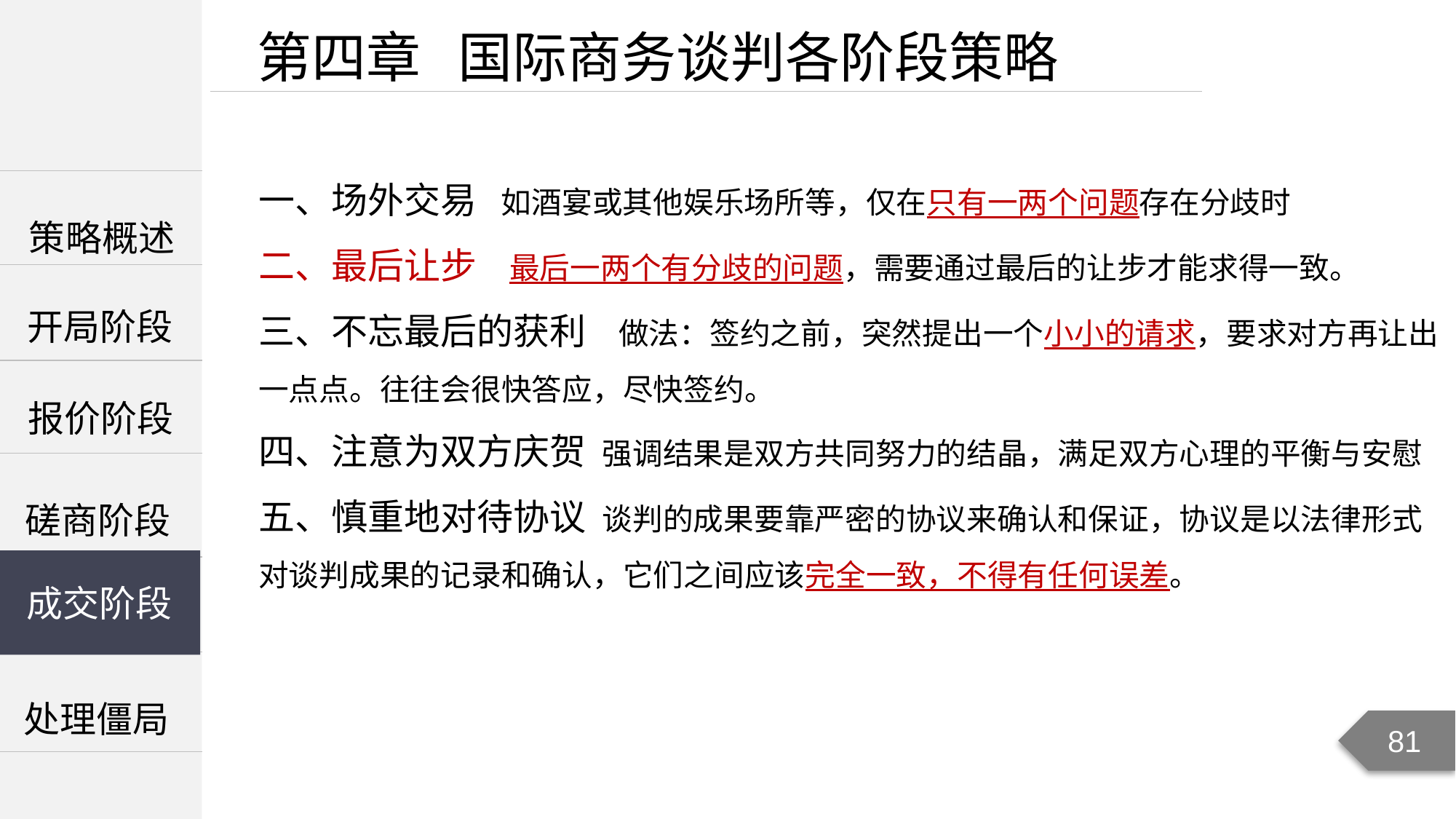

第四章   国际商务谈判各阶段策略
一、场外交易   如酒宴或其他娱乐场所等，仅在只有一两个问题存在分歧时
二、最后让步    最后一两个有分歧的问题，需要通过最后的让步才能求得一致。
三、不忘最后的获利    做法：签约之前，突然提出一个小小的请求，要求对方再让出一点点。往往会很快答应，尽快签约。
四、注意为双方庆贺  强调结果是双方共同努力的结晶，满足双方心理的平衡与安慰
五、慎重地对待协议  谈判的成果要靠严密的协议来确认和保证，协议是以法律形式对谈判成果的记录和确认，它们之间应该完全一致，不得有任何误差。
|  |
| --- |
|  |
|  |
策略概述
开局阶段
报价阶段

磋商阶段

成交阶段
成交阶段

处理僵局
81